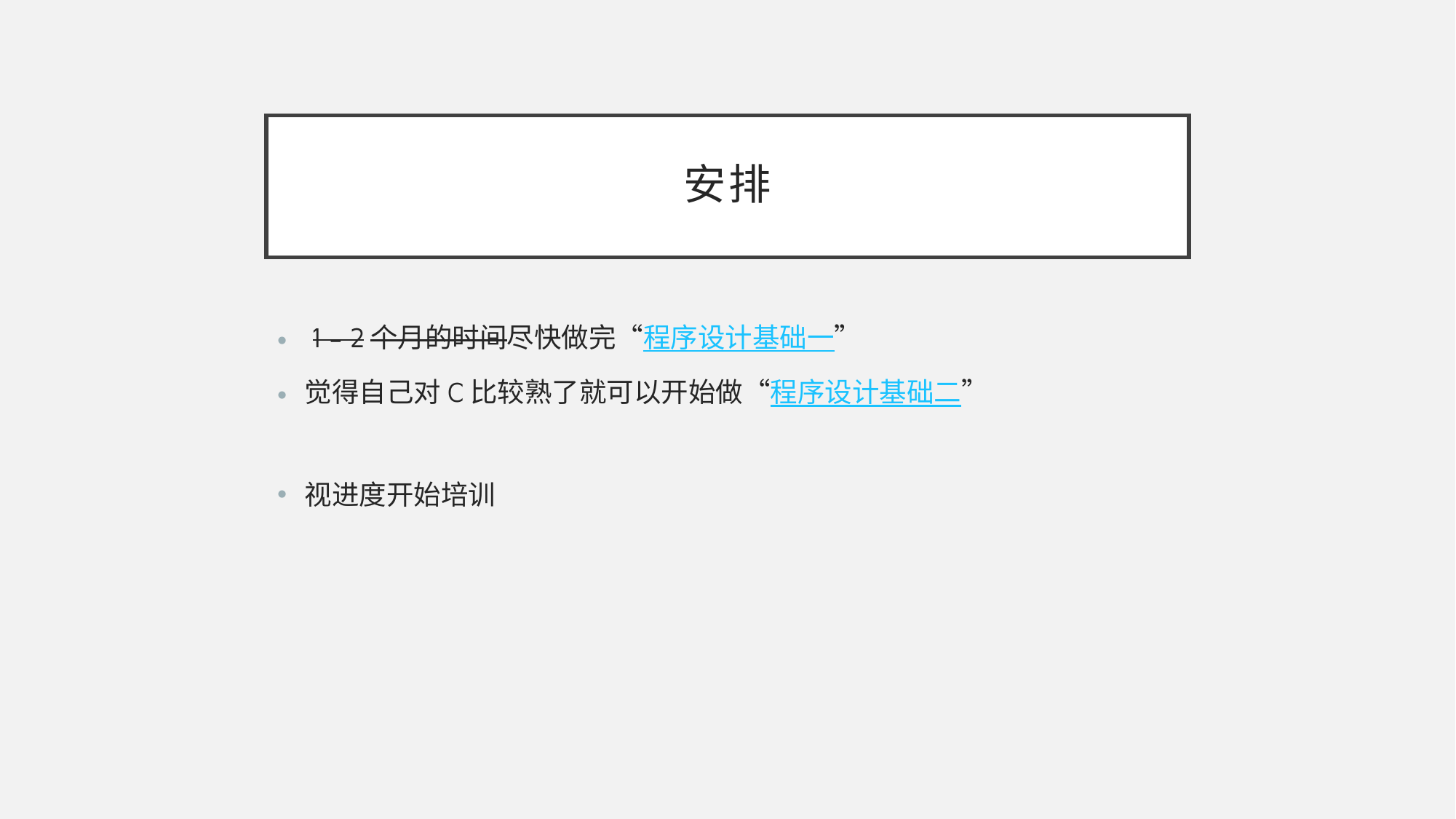

# 安排
 1 – 2个月的时间尽快做完“程序设计基础一”
觉得自己对C比较熟了就可以开始做“程序设计基础二”

视进度开始培训